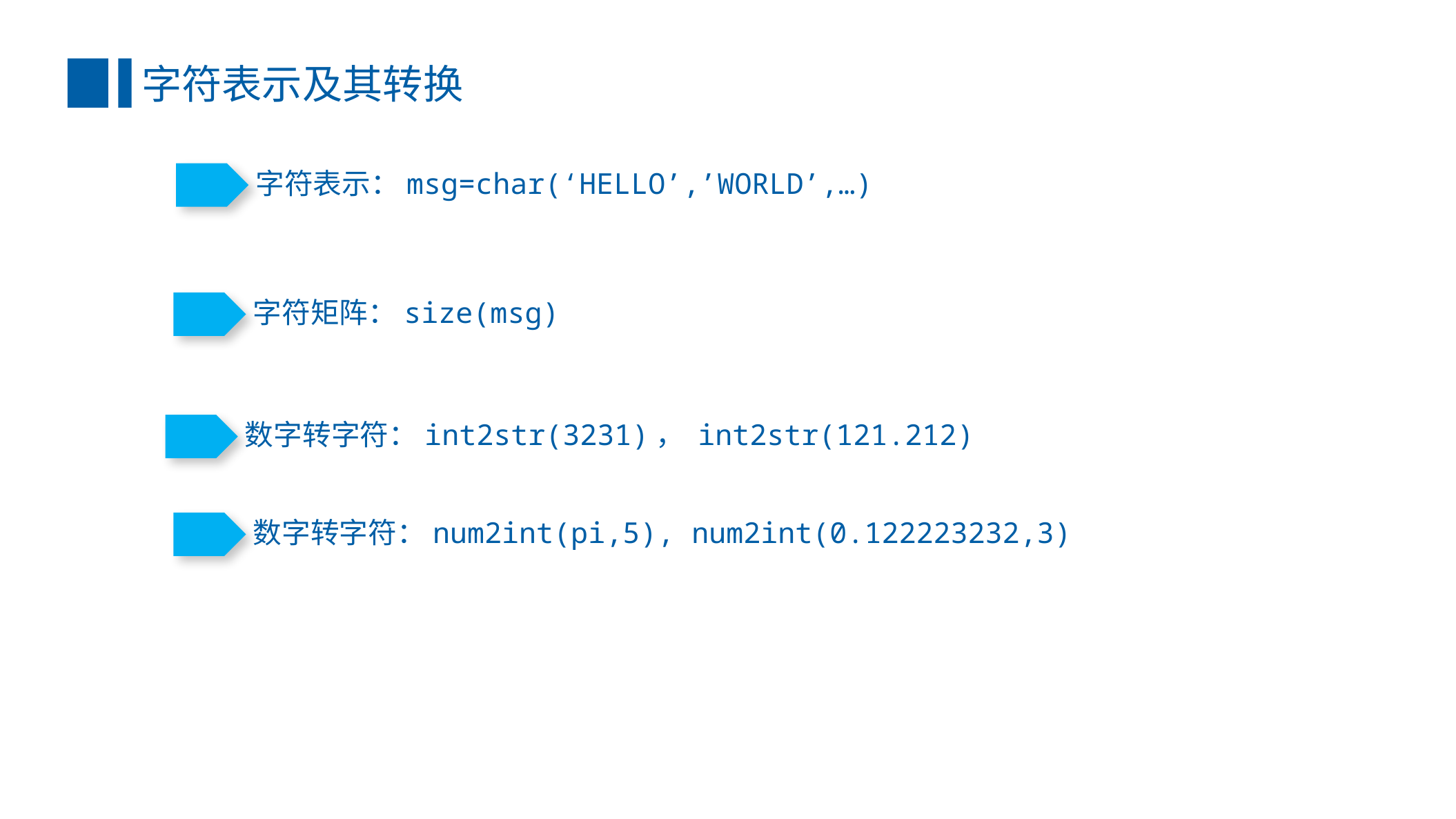

字符表示及其转换

字符表示：msg=char(‘HELLO’,’WORLD’,…)

字符矩阵：size(msg)

数字转字符：int2str(3231)， int2str(121.212)

数字转字符：num2int(pi,5), num2int(0.122223232,3)